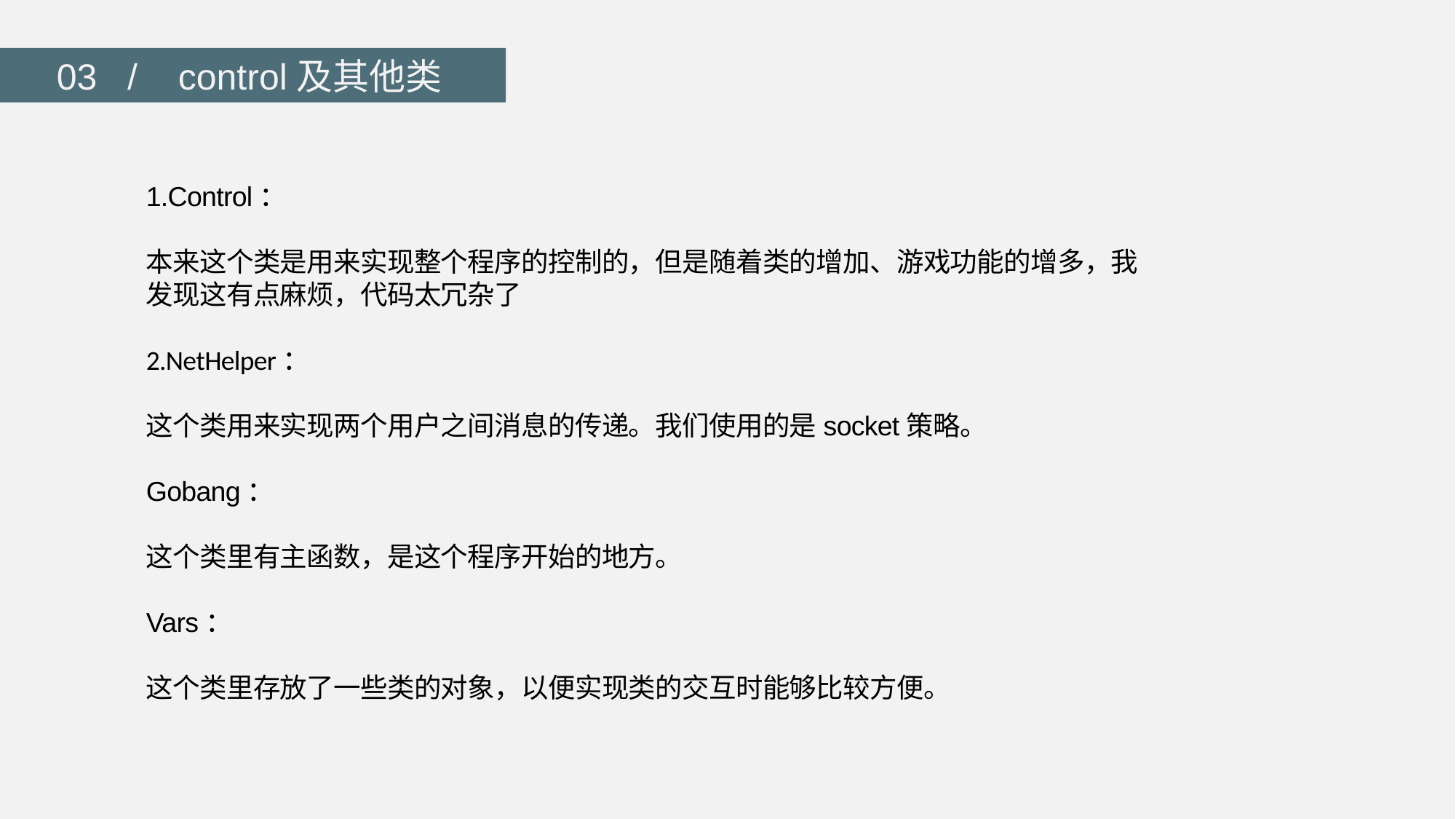

03   /    control及其他类
1.Control：

本来这个类是用来实现整个程序的控制的，但是随着类的增加、游戏功能的增多，我发现这有点麻烦，代码太冗杂了

2.NetHelper：

这个类用来实现两个用户之间消息的传递。我们使用的是socket策略。

Gobang：

这个类里有主函数，是这个程序开始的地方。

Vars：

这个类里存放了一些类的对象，以便实现类的交互时能够比较方便。